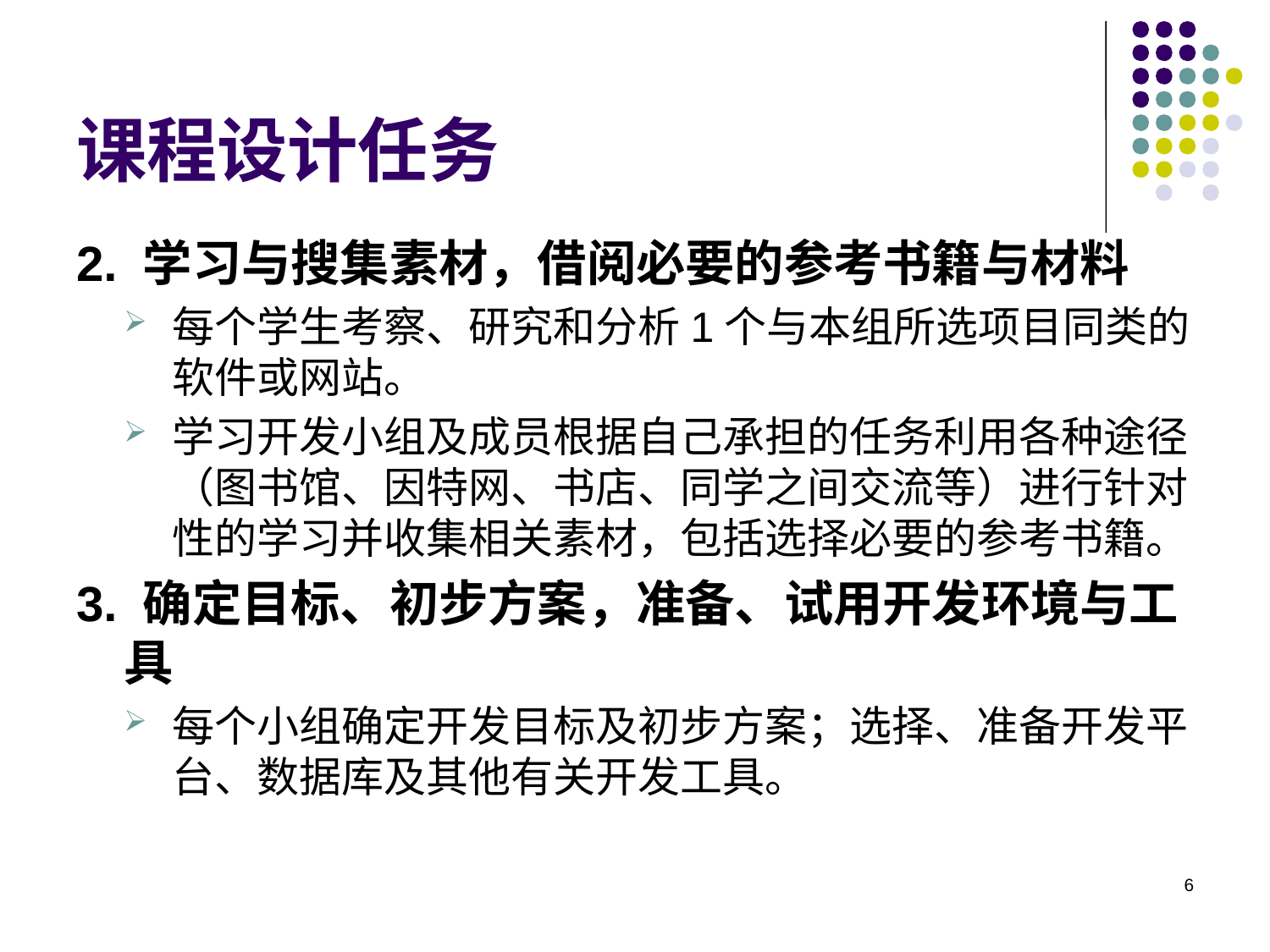

# 课程设计任务
2. 学习与搜集素材，借阅必要的参考书籍与材料
每个学生考察、研究和分析1个与本组所选项目同类的软件或网站。
学习开发小组及成员根据自己承担的任务利用各种途径（图书馆、因特网、书店、同学之间交流等）进行针对性的学习并收集相关素材，包括选择必要的参考书籍。
3. 确定目标、初步方案，准备、试用开发环境与工具
每个小组确定开发目标及初步方案；选择、准备开发平台、数据库及其他有关开发工具。

6